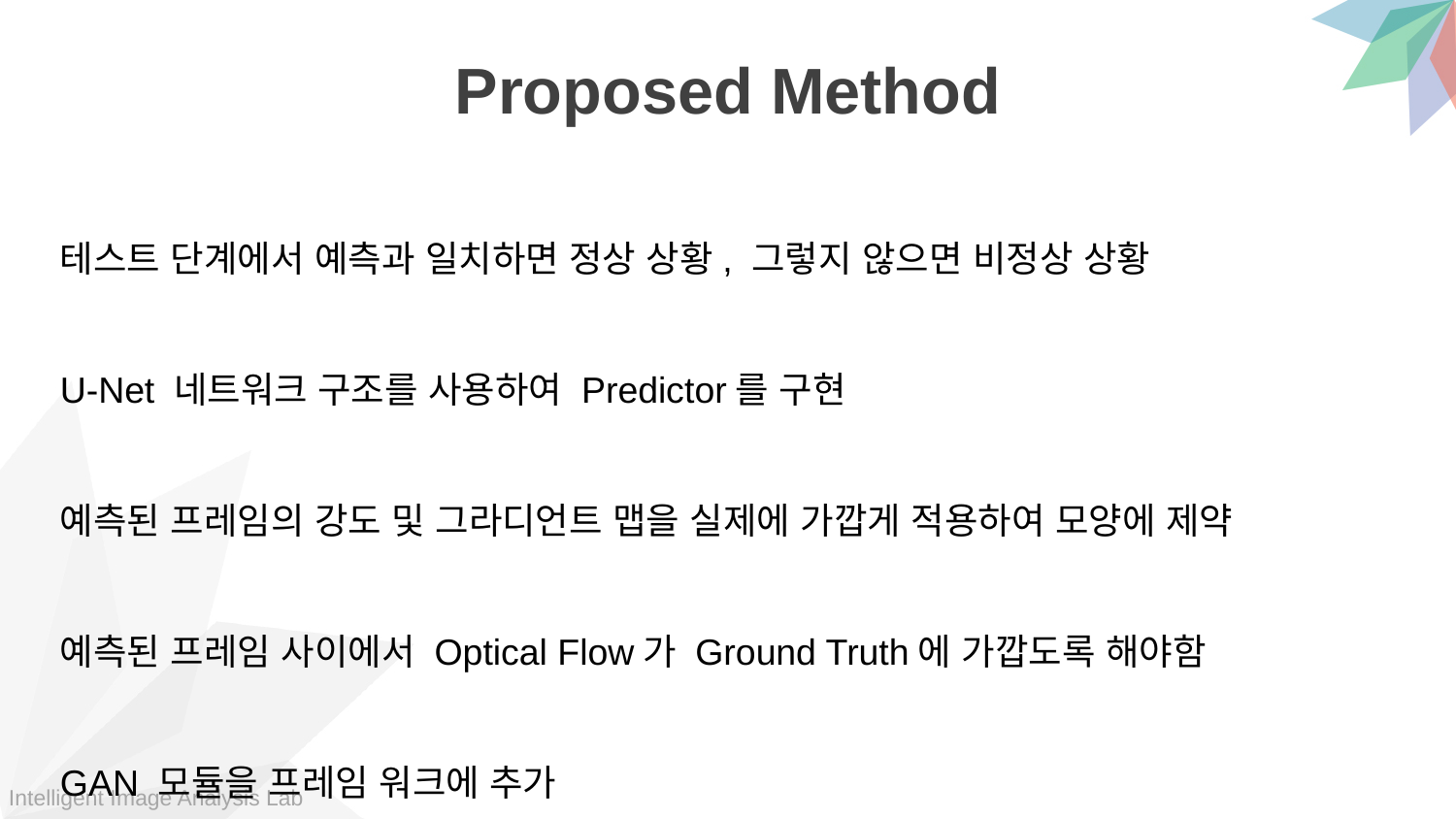

Proposed Method
테스트 단계에서 예측과 일치하면 정상 상황, 그렇지 않으면 비정상 상황
U-Net 네트워크 구조를 사용하여 Predictor를 구현
예측된 프레임의 강도 및 그라디언트 맵을 실제에 가깝게 적용하여 모양에 제약
예측된 프레임 사이에서 Optical Flow가 Ground Truth에 가깝도록 해야함
GAN 모듈을 프레임 워크에 추가